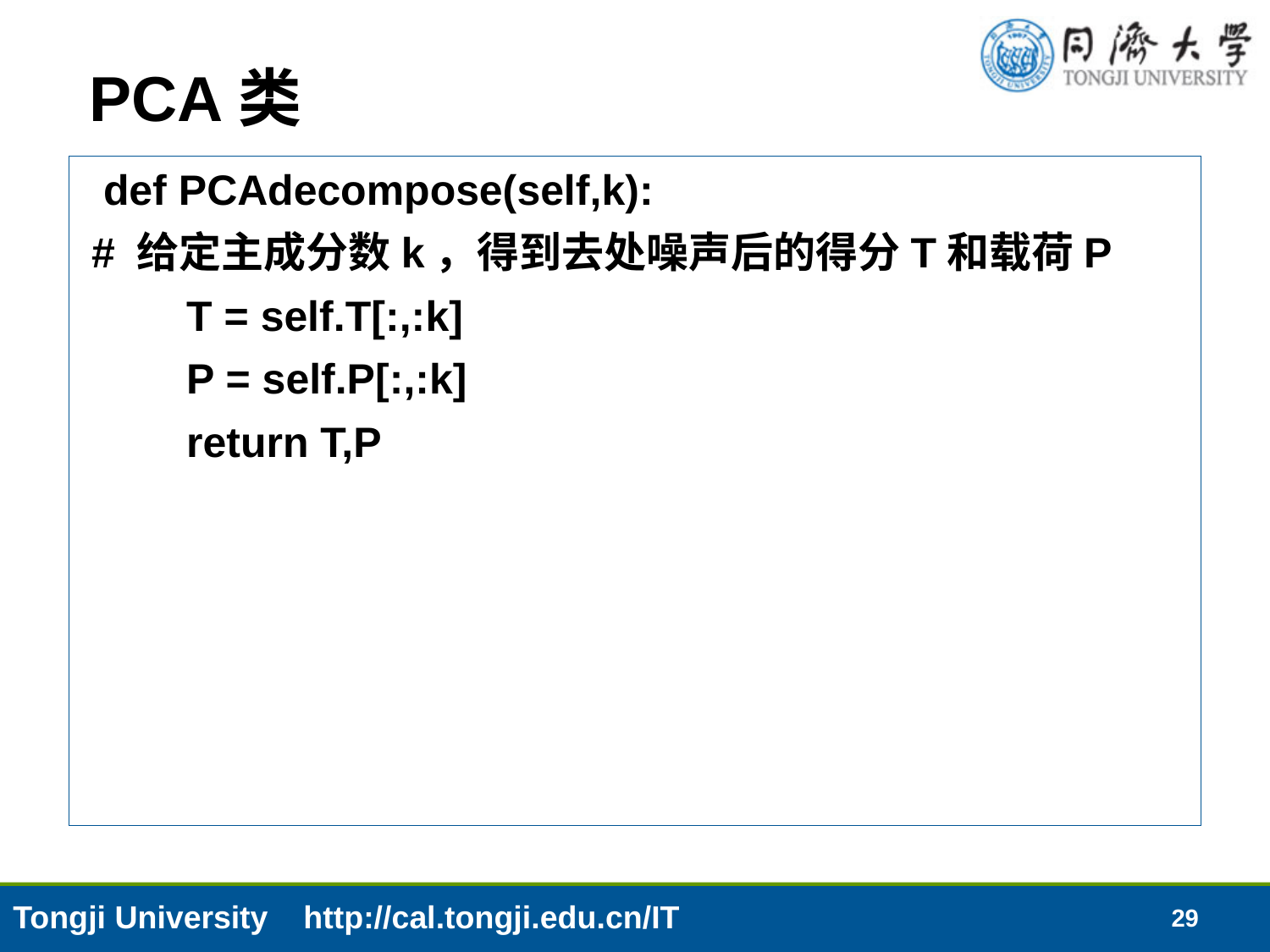

# PCA类
 def PCAdecompose(self,k):
# 给定主成分数k，得到去处噪声后的得分T和载荷P
        T = self.T[:,:k]
        P = self.P[:,:k]
        return T,P